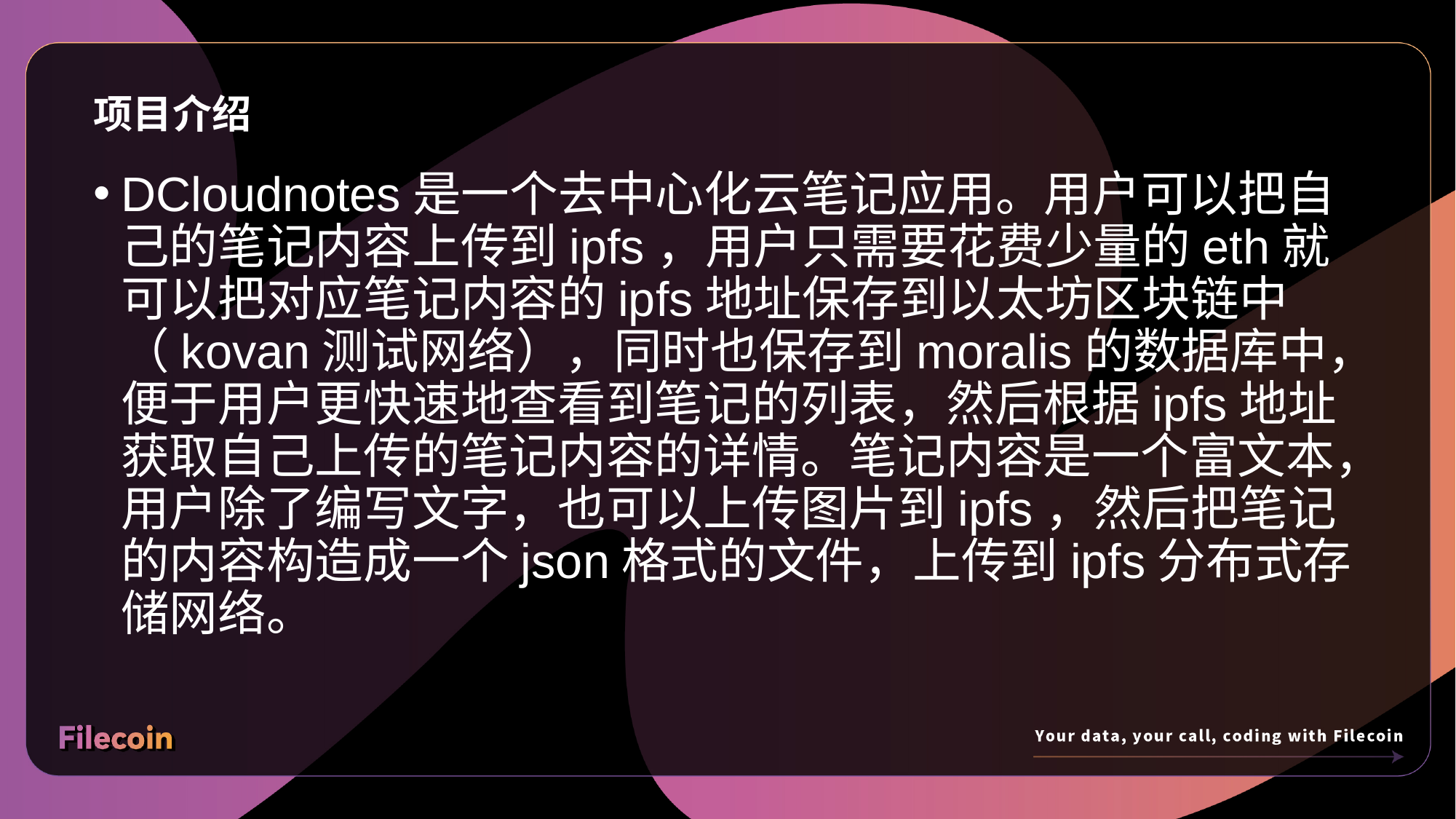

# 项目介绍
DCloudnotes是一个去中心化云笔记应用。用户可以把自己的笔记内容上传到ipfs，用户只需要花费少量的eth就可以把对应笔记内容的ipfs地址保存到以太坊区块链中（kovan测试网络），同时也保存到moralis的数据库中，便于用户更快速地查看到笔记的列表，然后根据ipfs地址获取自己上传的笔记内容的详情。笔记内容是一个富文本，用户除了编写文字，也可以上传图片到ipfs，然后把笔记的内容构造成一个json格式的文件，上传到ipfs分布式存储网络。